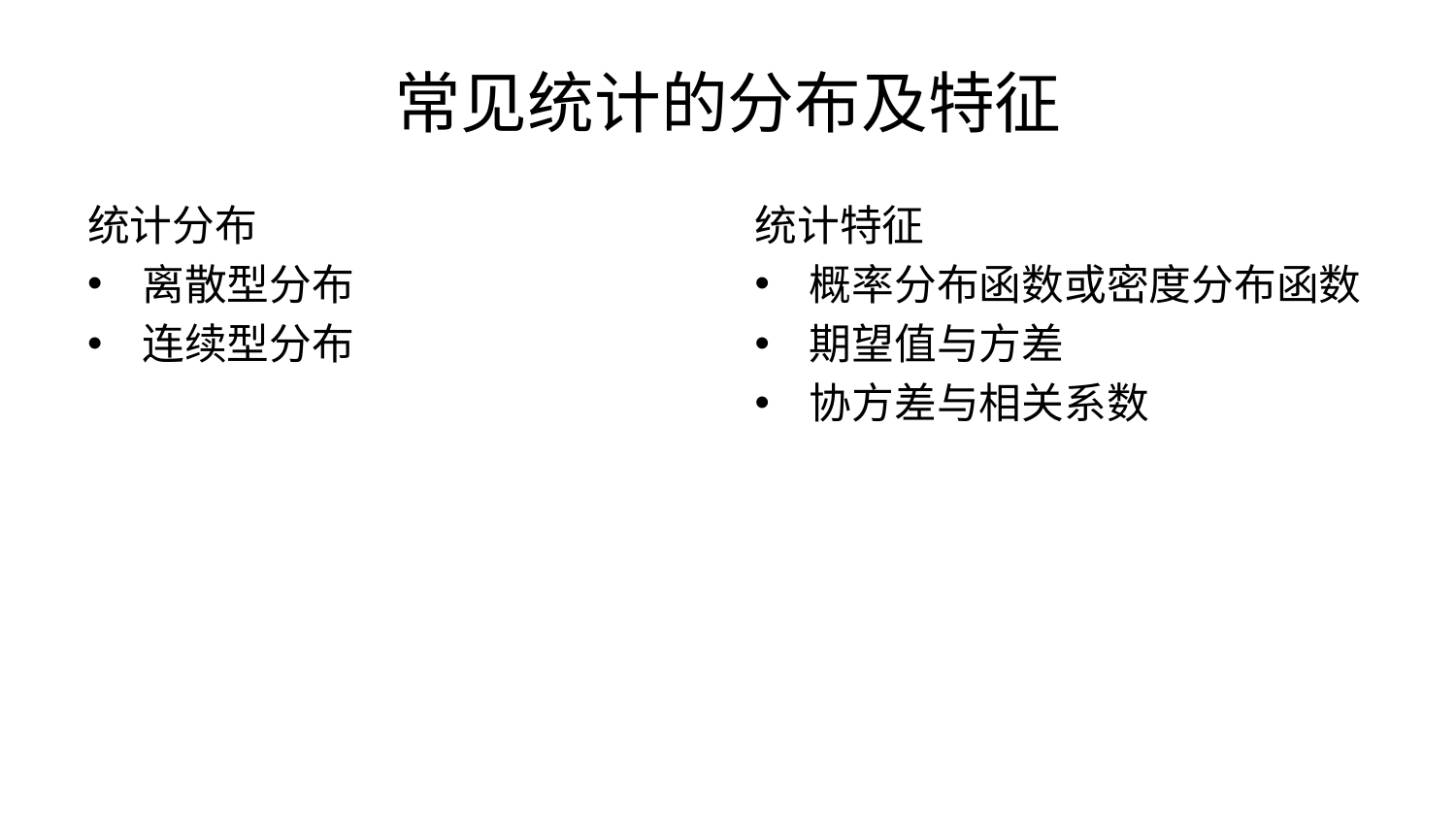

# 常见统计的分布及特征
统计分布
离散型分布
连续型分布
统计特征
概率分布函数或密度分布函数
期望值与方差
协方差与相关系数